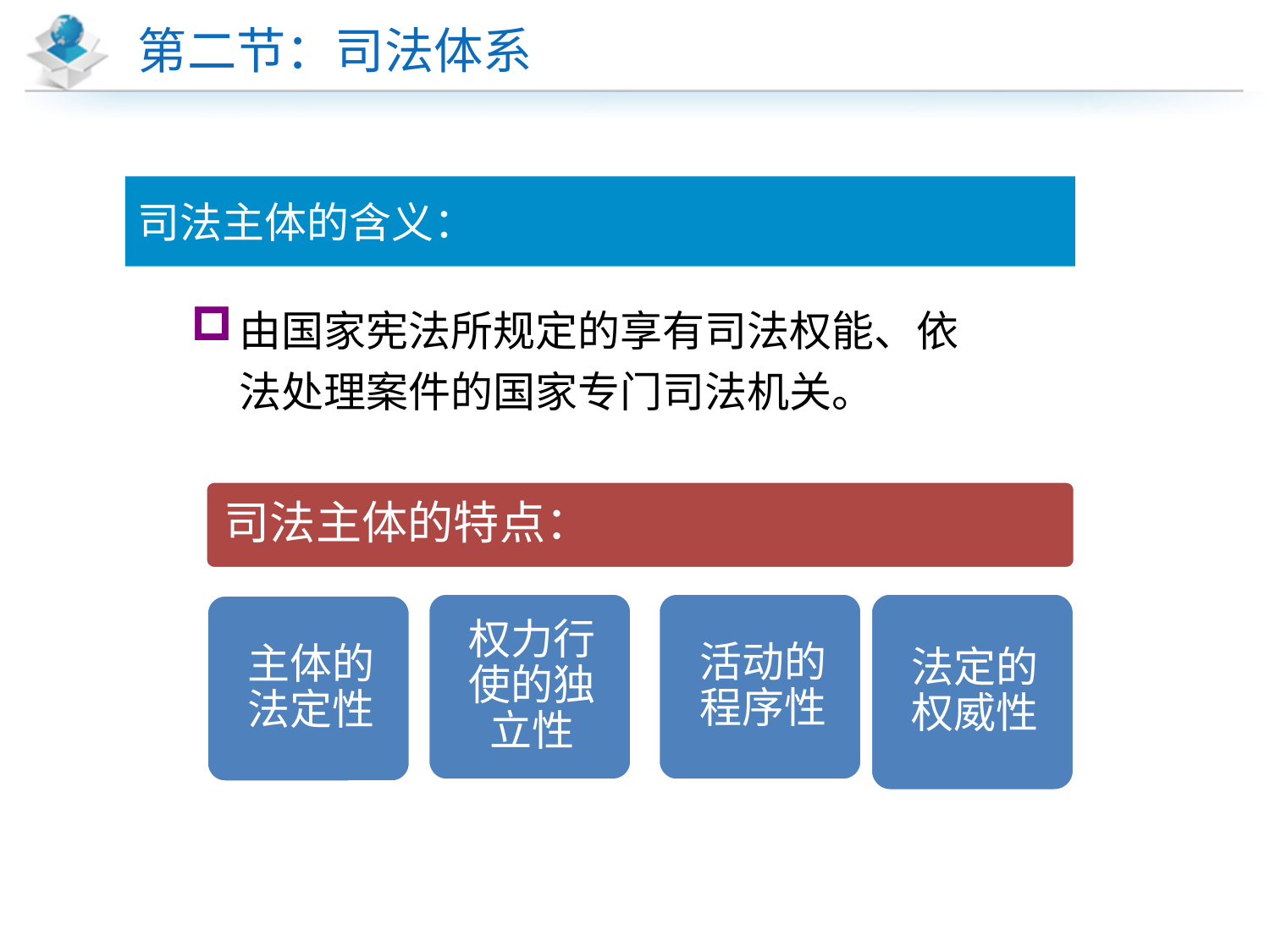

# 第二节：司法体系
司法主体的含义：
由国家宪法所规定的享有司法权能、依法处理案件的国家专门司法机关。
司法主体的特点：
主体的法定性
权力行使的独立性
活动的程序性
法定的权威性